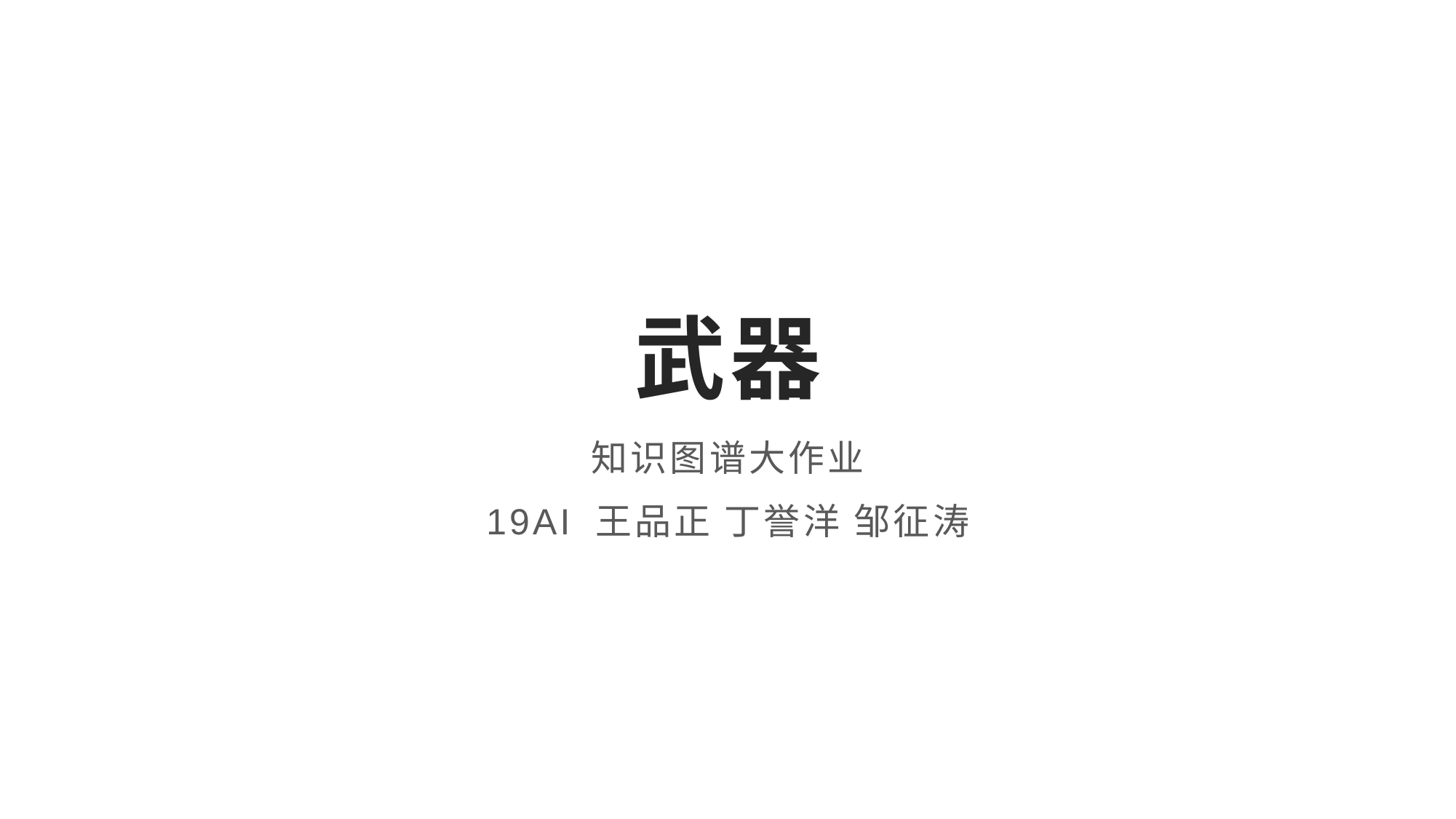

# 武器
知识图谱大作业
19AI 王品正 丁誉洋 邹征涛